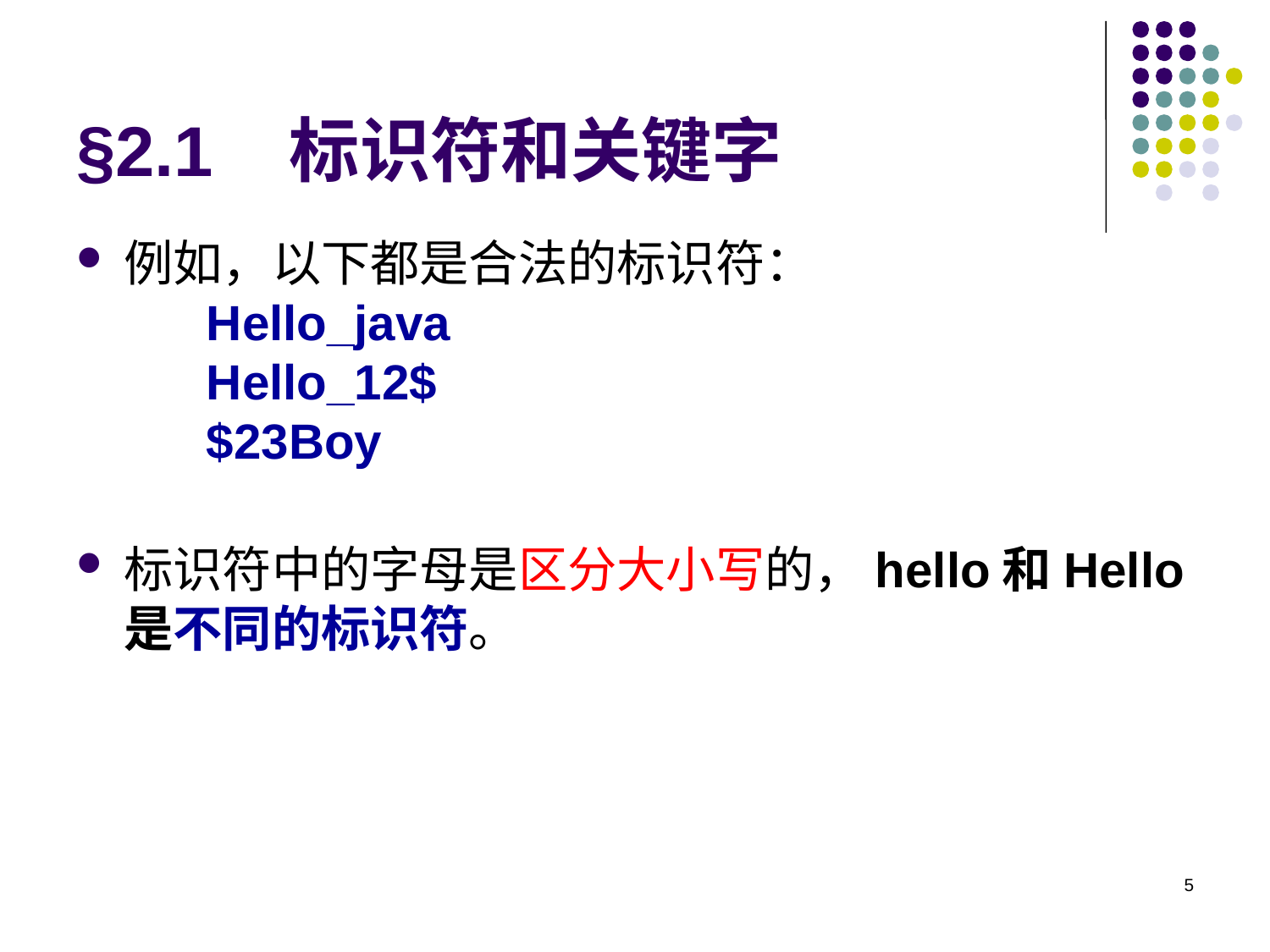

# §2.1   标识符和关键字
例如，以下都是合法的标识符：
Hello_java
Hello_12$
$23Boy

标识符中的字母是区分大小写的，hello和Hello是不同的标识符。

5